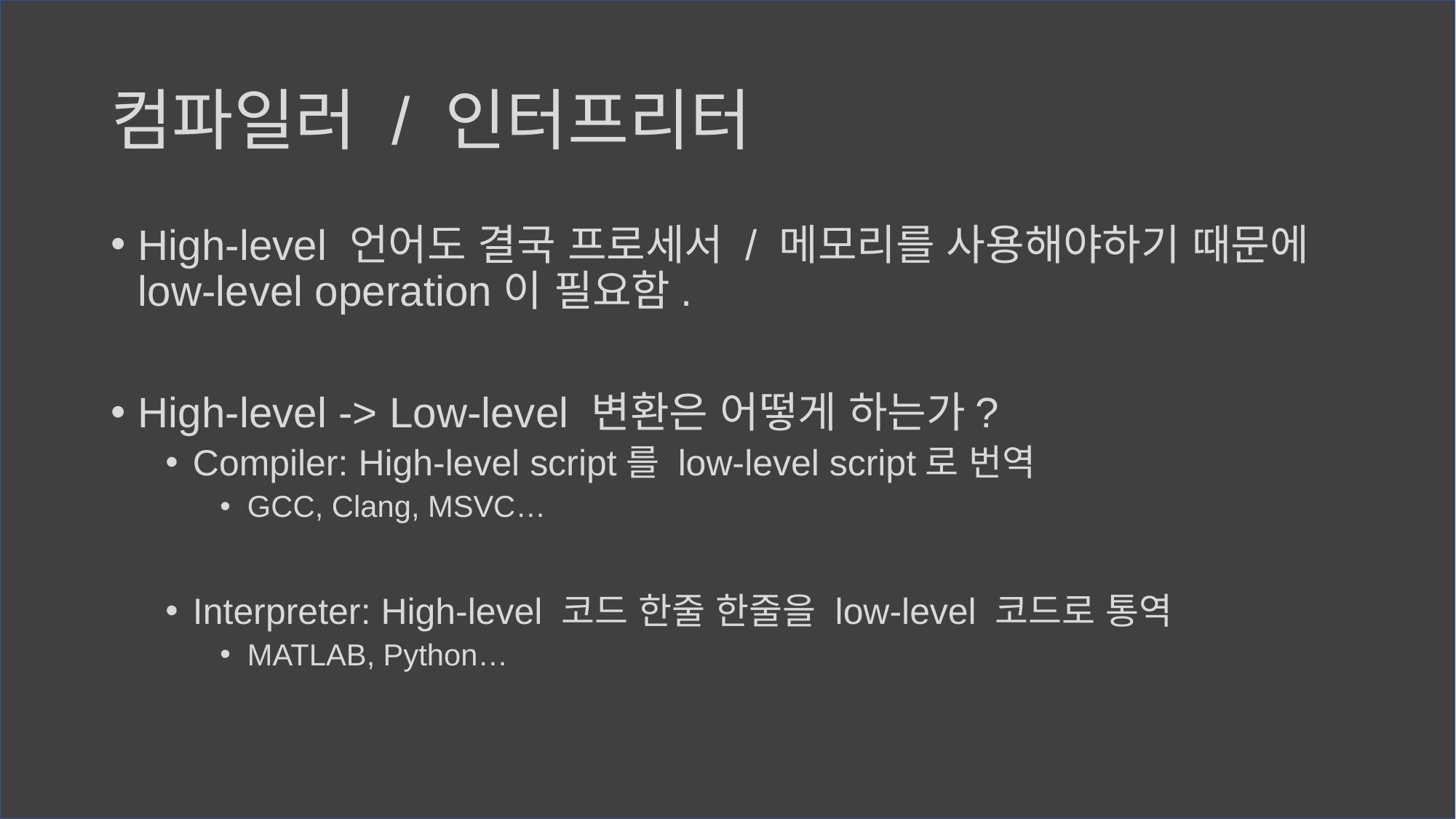

# 컴파일러 / 인터프리터
High-level 언어도 결국 프로세서 / 메모리를 사용해야하기 때문에 low-level operation이 필요함.

High-level -> Low-level 변환은 어떻게 하는가?
Compiler: High-level script를 low-level script로 번역
GCC, Clang, MSVC…

Interpreter: High-level 코드 한줄 한줄을 low-level 코드로 통역
MATLAB, Python…